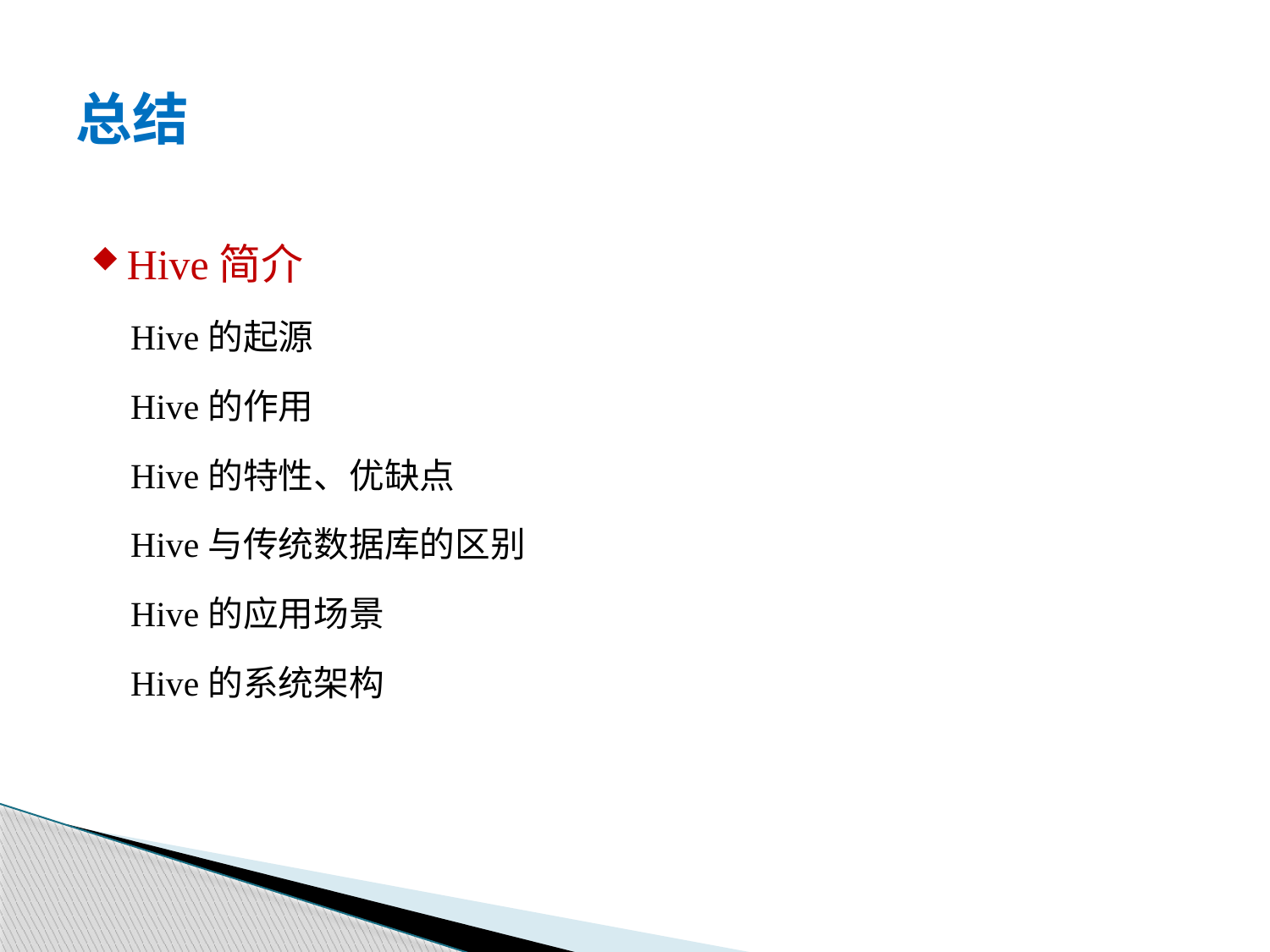

# 总结
Hive简介
Hive的起源
Hive的作用
Hive的特性、优缺点
Hive与传统数据库的区别
Hive的应用场景
Hive的系统架构